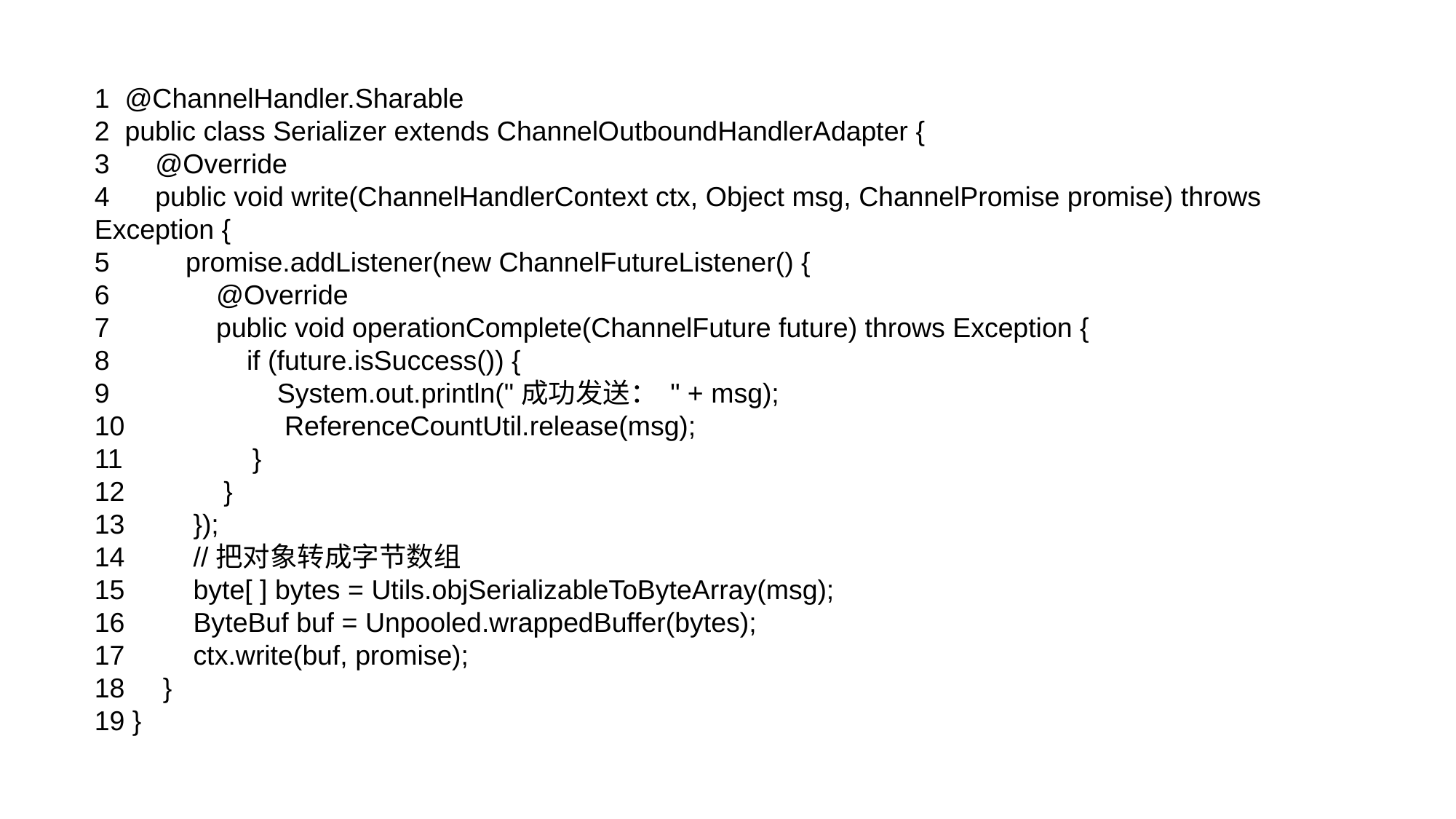

1  @ChannelHandler.Sharable
2  public class Serializer extends ChannelOutboundHandlerAdapter {
3      @Override
4      public void write(ChannelHandlerContext ctx, Object msg, ChannelPromise promise) throws Exception {
5          promise.addListener(new ChannelFutureListener() {
6              @Override
7              public void operationComplete(ChannelFuture future) throws Exception {
8                  if (future.isSuccess()) {
9                      System.out.println("成功发送： " + msg);
10                     ReferenceCountUtil.release(msg);
11                 }
12             }
13         });
14         //把对象转成字节数组
15         byte[ ] bytes = Utils.objSerializableToByteArray(msg);
16         ByteBuf buf = Unpooled.wrappedBuffer(bytes);
17         ctx.write(buf, promise);
18     }
19 }